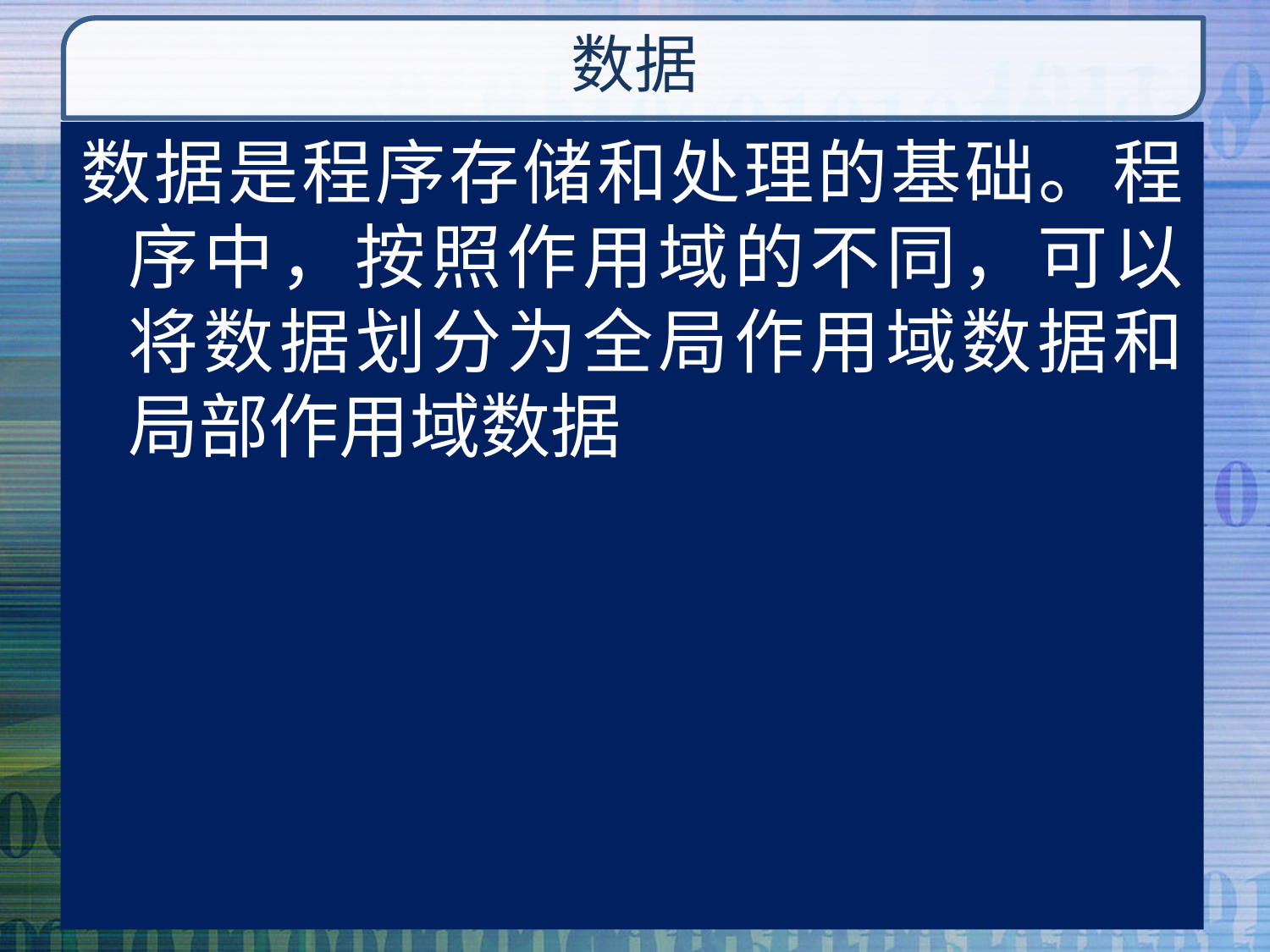

# 数据
数据是程序存储和处理的基础。程序中，按照作用域的不同，可以将数据划分为全局作用域数据和局部作用域数据